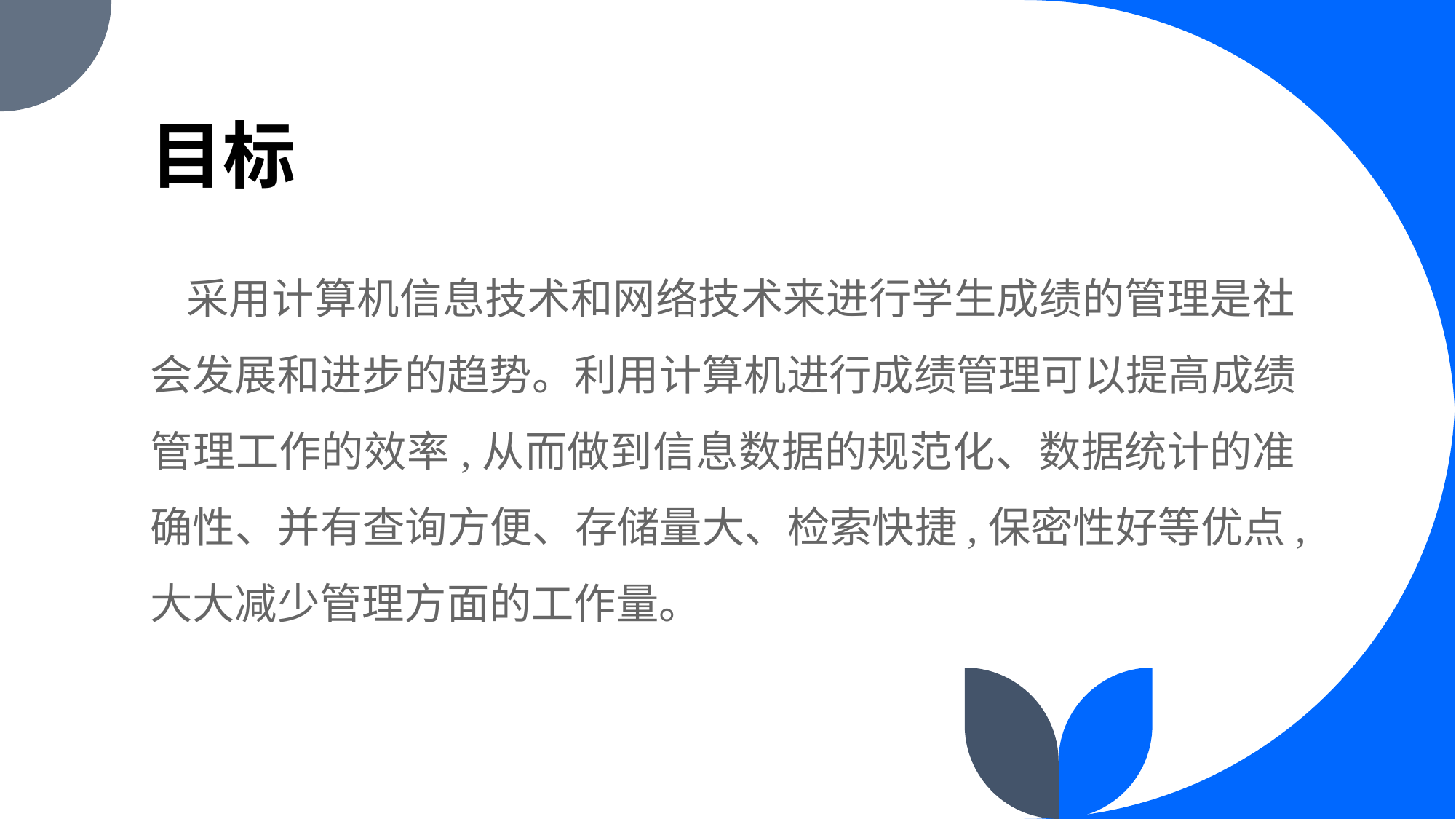

# 目标
采用计算机信息技术和网络技术来进行学生成绩的管理是社会发展和进步的趋势。利用计算机进行成绩管理可以提高成绩管理工作的效率,从而做到信息数据的规范化、数据统计的准确性、并有查询方便、存储量大、检索快捷,保密性好等优点,大大减少管理方面的工作量。

2